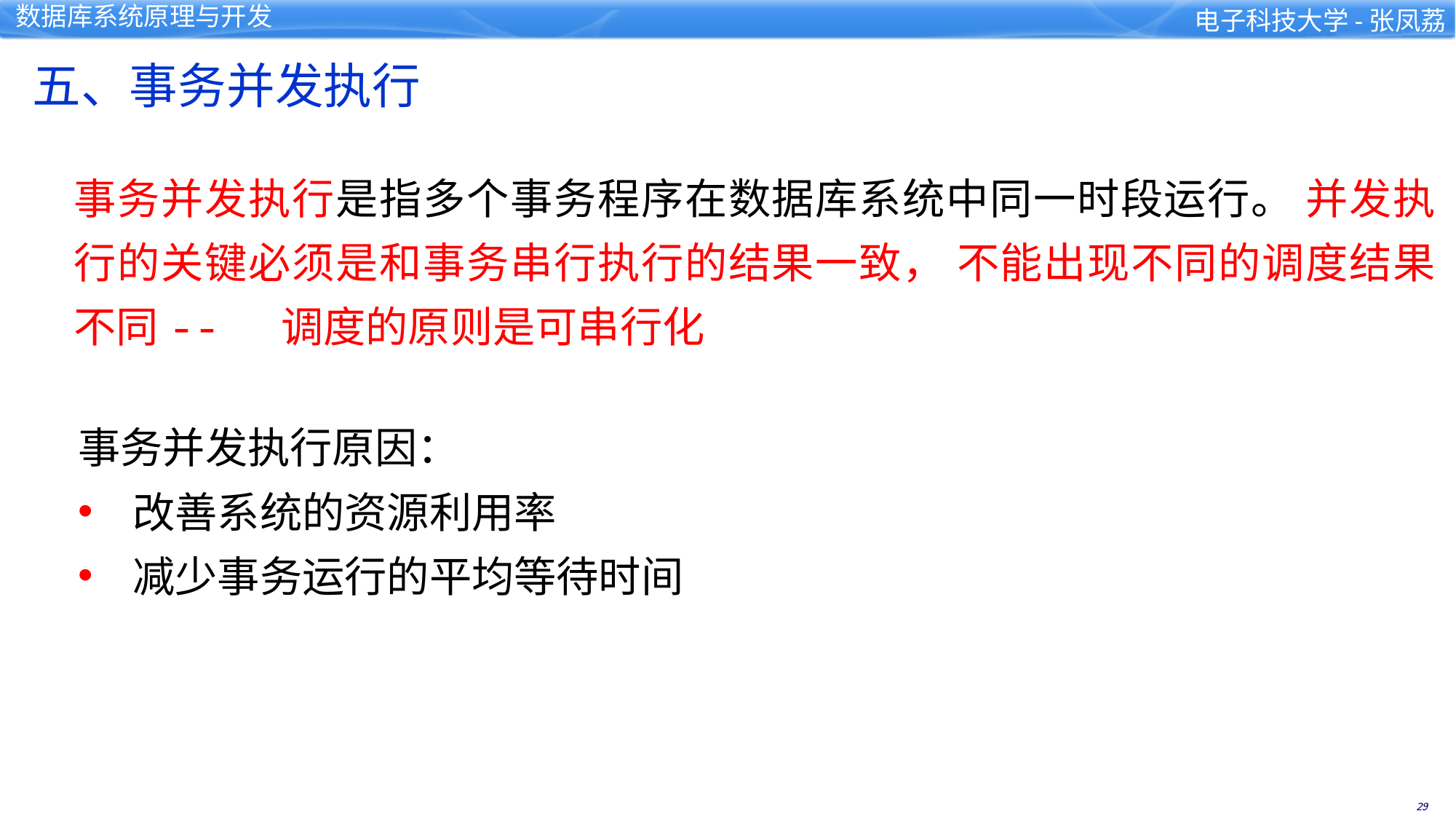

五、事务并发执行
事务并发执行是指多个事务程序在数据库系统中同一时段运行。 并发执行的关键必须是和事务串行执行的结果一致， 不能出现不同的调度结果不同--  调度的原则是可串行化
事务并发执行原因：
改善系统的资源利用率
减少事务运行的平均等待时间